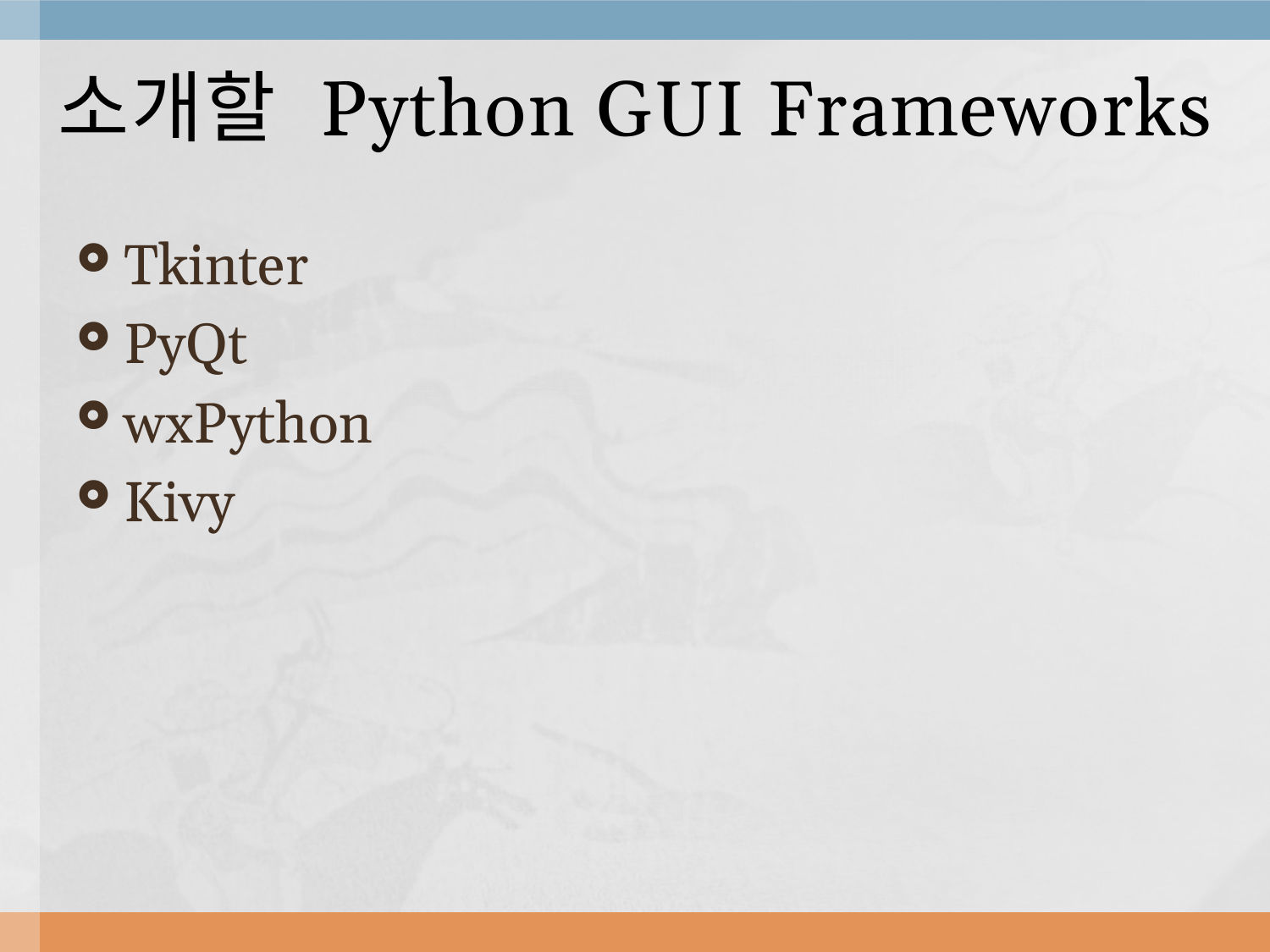

# 소개할 Python GUI Frameworks
Tkinter
PyQt
wxPython
Kivy